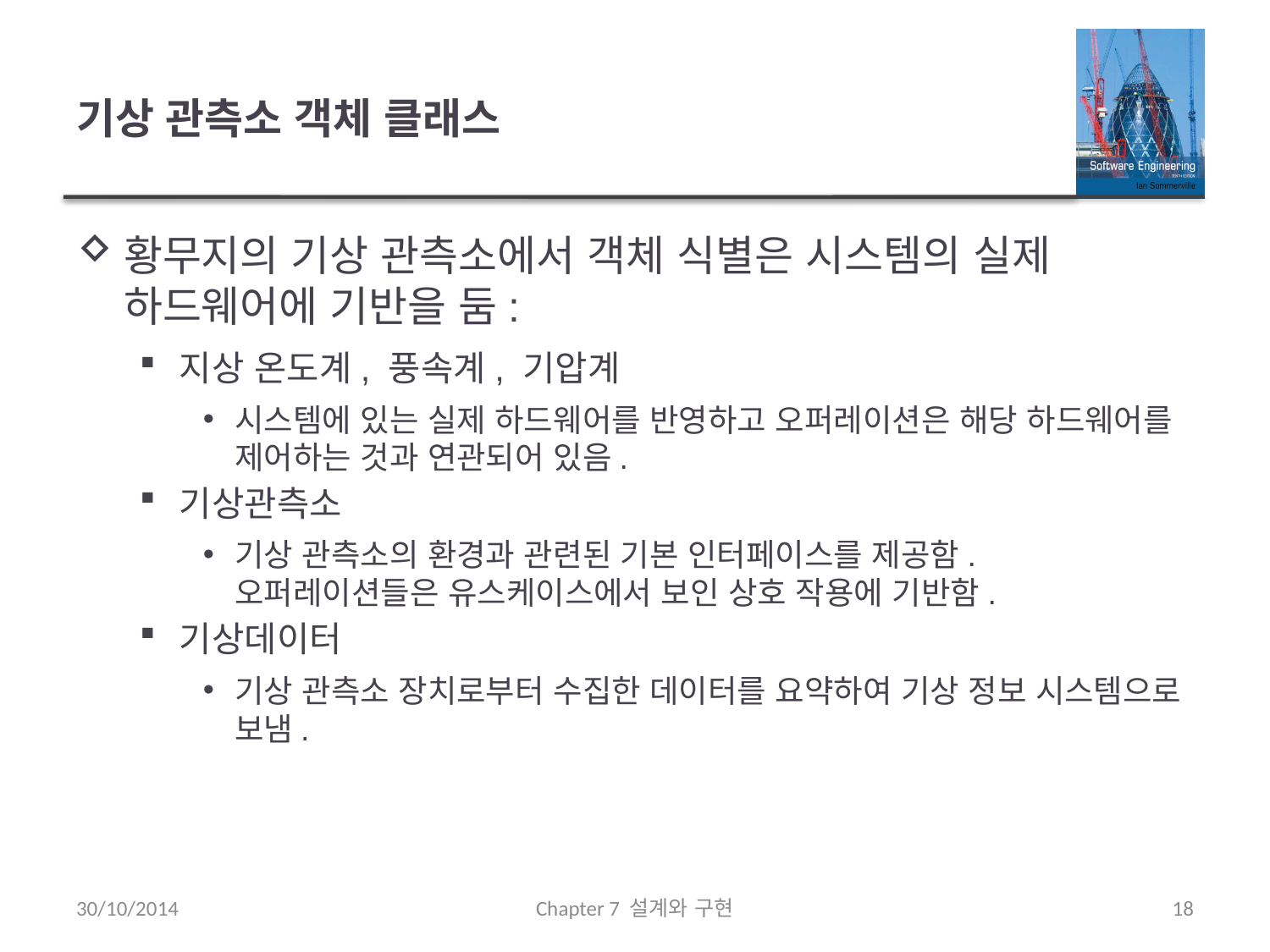

# 기상 관측소 객체 클래스
황무지의 기상 관측소에서 객체 식별은 시스템의 실제 하드웨어에 기반을 둠:
지상 온도계, 풍속계, 기압계
시스템에 있는 실제 하드웨어를 반영하고 오퍼레이션은 해당 하드웨어를 제어하는 것과 연관되어 있음.
기상관측소
기상 관측소의 환경과 관련된 기본 인터페이스를 제공함. 오퍼레이션들은 유스케이스에서 보인 상호 작용에 기반함.
기상데이터
기상 관측소 장치로부터 수집한 데이터를 요약하여 기상 정보 시스템으로 보냄.
30/10/2014
Chapter 7 설계와 구현
18